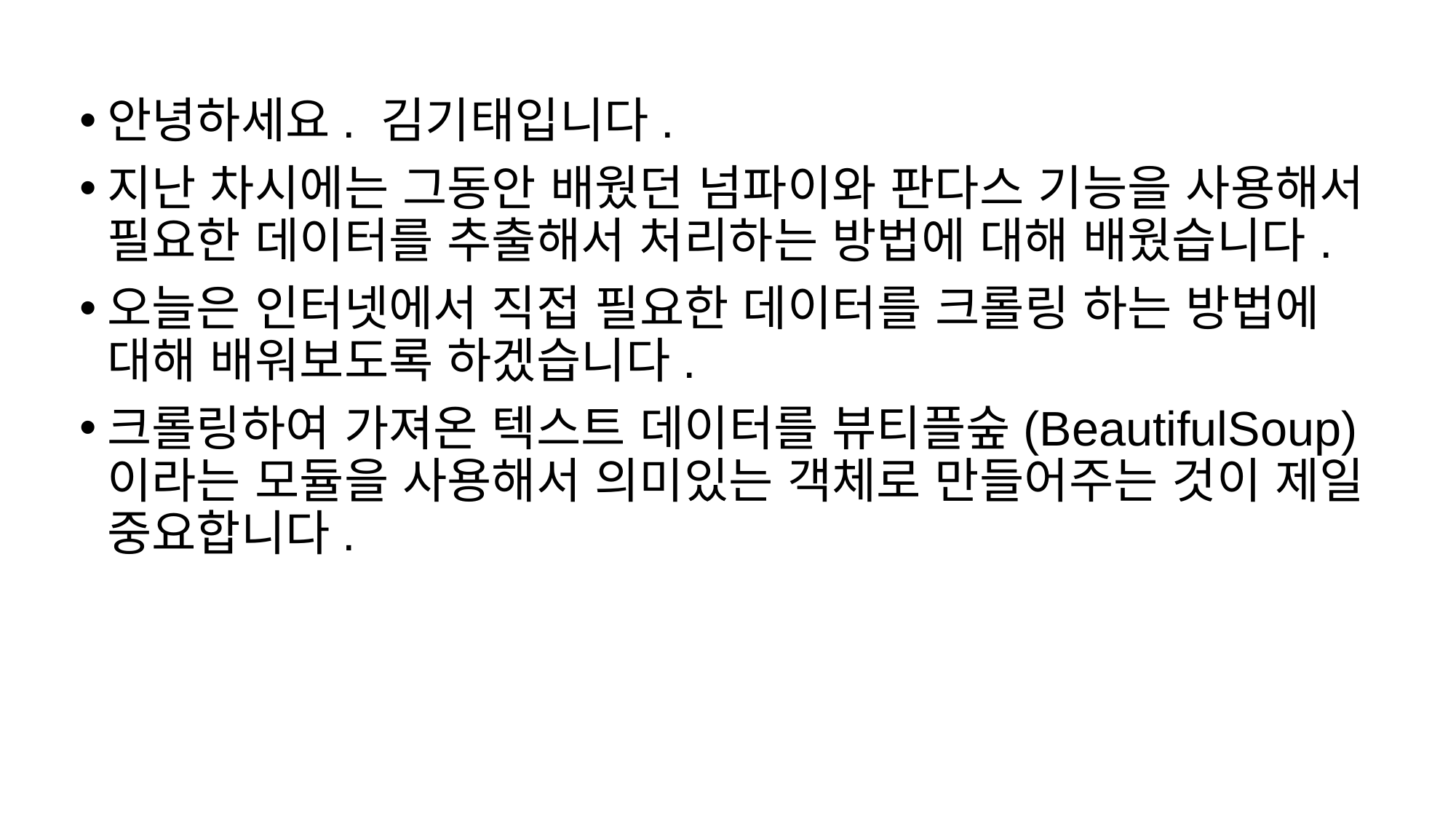

안녕하세요. 김기태입니다.
지난 차시에는 그동안 배웠던 넘파이와 판다스 기능을 사용해서 필요한 데이터를 추출해서 처리하는 방법에 대해 배웠습니다.
오늘은 인터넷에서 직접 필요한 데이터를 크롤링 하는 방법에 대해 배워보도록 하겠습니다.
크롤링하여 가져온 텍스트 데이터를 뷰티플숲(BeautifulSoup) 이라는 모듈을 사용해서 의미있는 객체로 만들어주는 것이 제일 중요합니다.